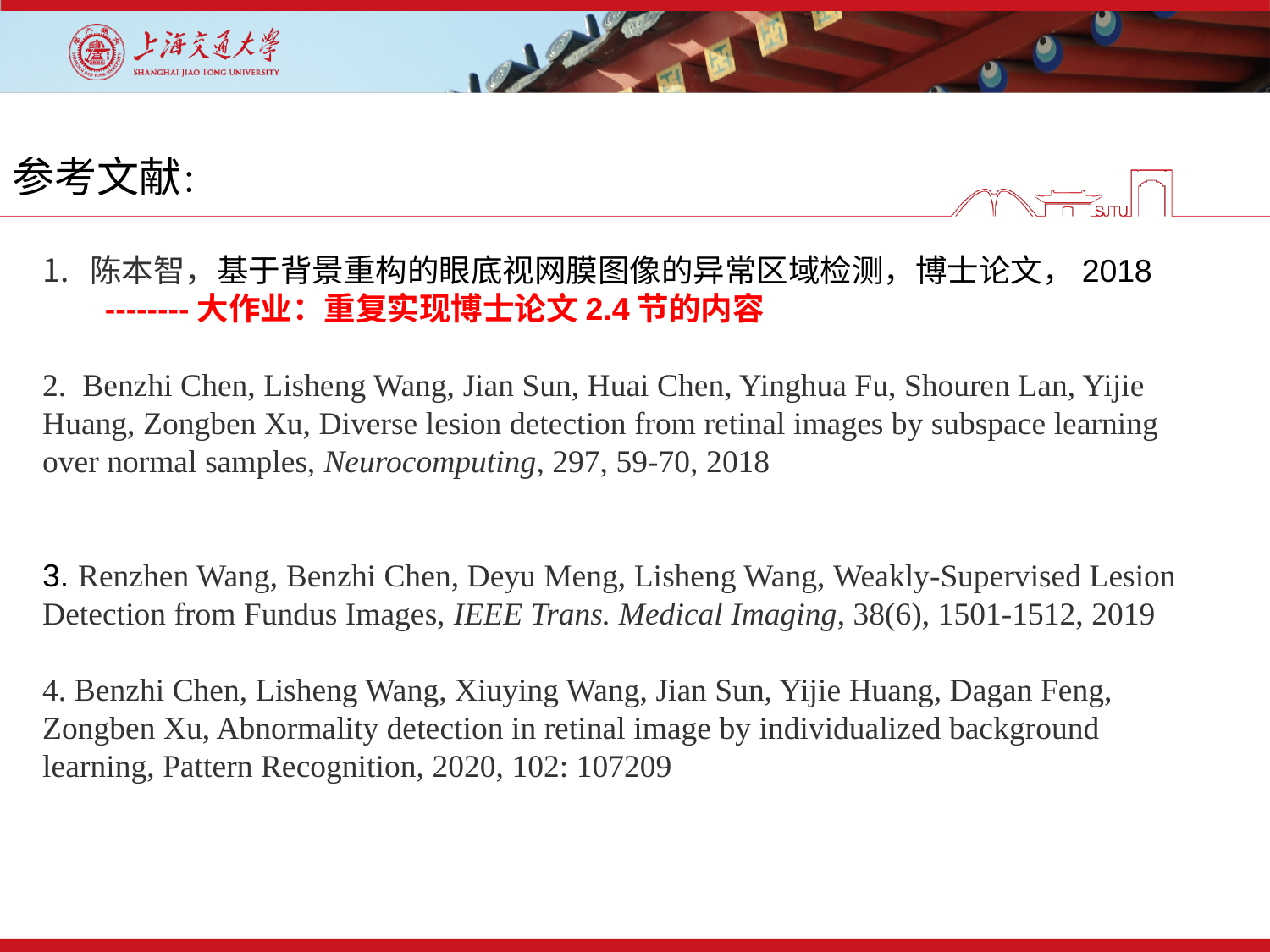

参考文献：
陈本智，基于背景重构的眼底视网膜图像的异常区域检测，博士论文，2018
       --------大作业：重复实现博士论文2.4节的内容

2.  Benzhi Chen, Lisheng Wang, Jian Sun, Huai Chen, Yinghua Fu, Shouren Lan, Yijie Huang, Zongben Xu, Diverse lesion detection from retinal images by subspace learning over normal samples, Neurocomputing, 297, 59-70, 2018

3. Renzhen Wang, Benzhi Chen, Deyu Meng, Lisheng Wang, Weakly-Supervised Lesion Detection from Fundus Images, IEEE Trans. Medical Imaging, 38(6), 1501-1512, 2019

4. Benzhi Chen, Lisheng Wang, Xiuying Wang, Jian Sun, Yijie Huang, Dagan Feng, Zongben Xu, Abnormality detection in retinal image by individualized background learning, Pattern Recognition, 2020, 102: 107209